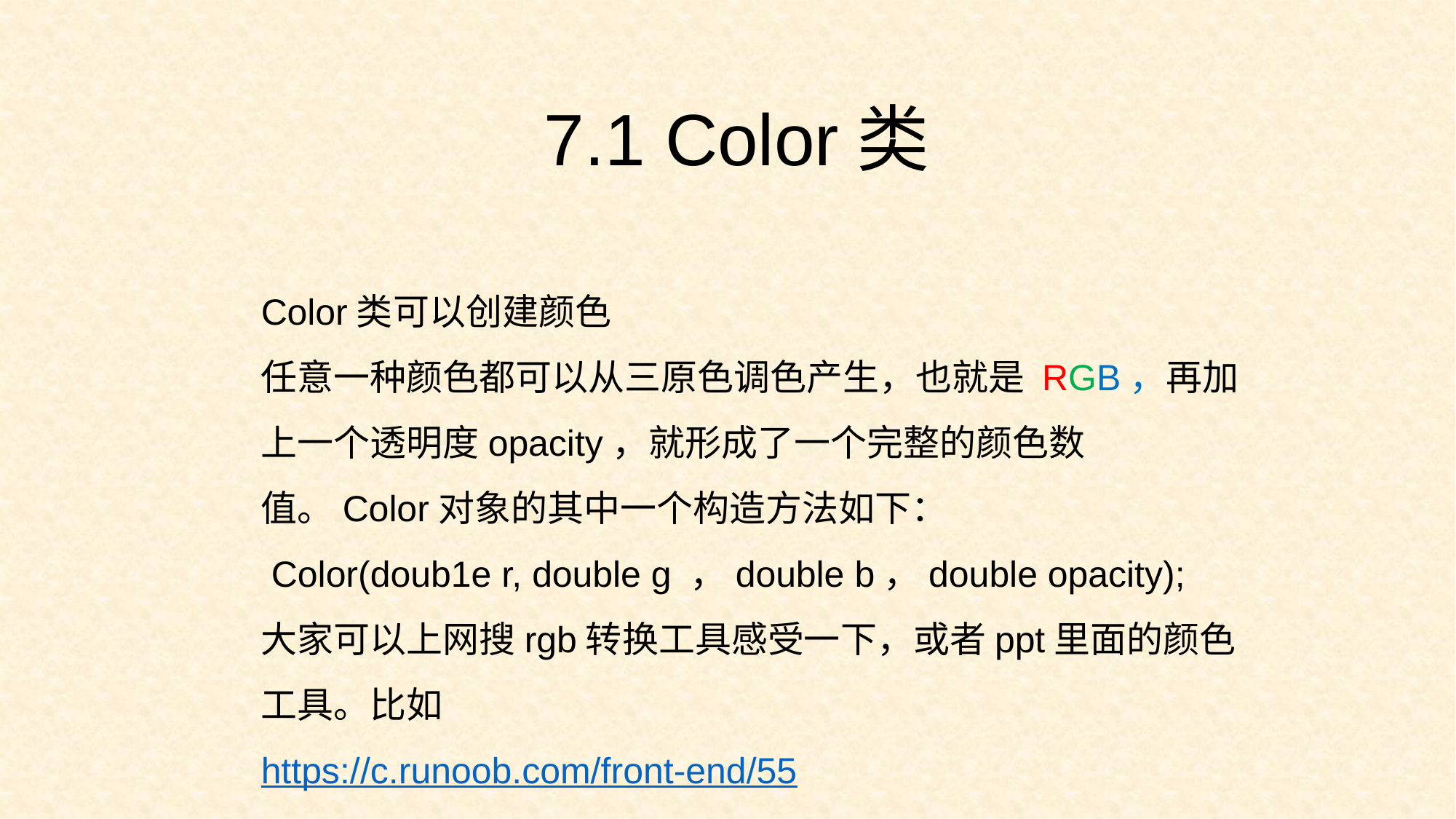

7.1 Color类
Color类可以创建颜色
任意一种颜色都可以从三原色调色产生，也就是 RGB，再加上一个透明度opacity，就形成了一个完整的颜色数值。Color对象的其中一个构造方法如下：
 Color(doub1e r, double g ，double b，double opacity);
大家可以上网搜rgb转换工具感受一下，或者ppt里面的颜色工具。比如
https://c.runoob.com/front-end/55